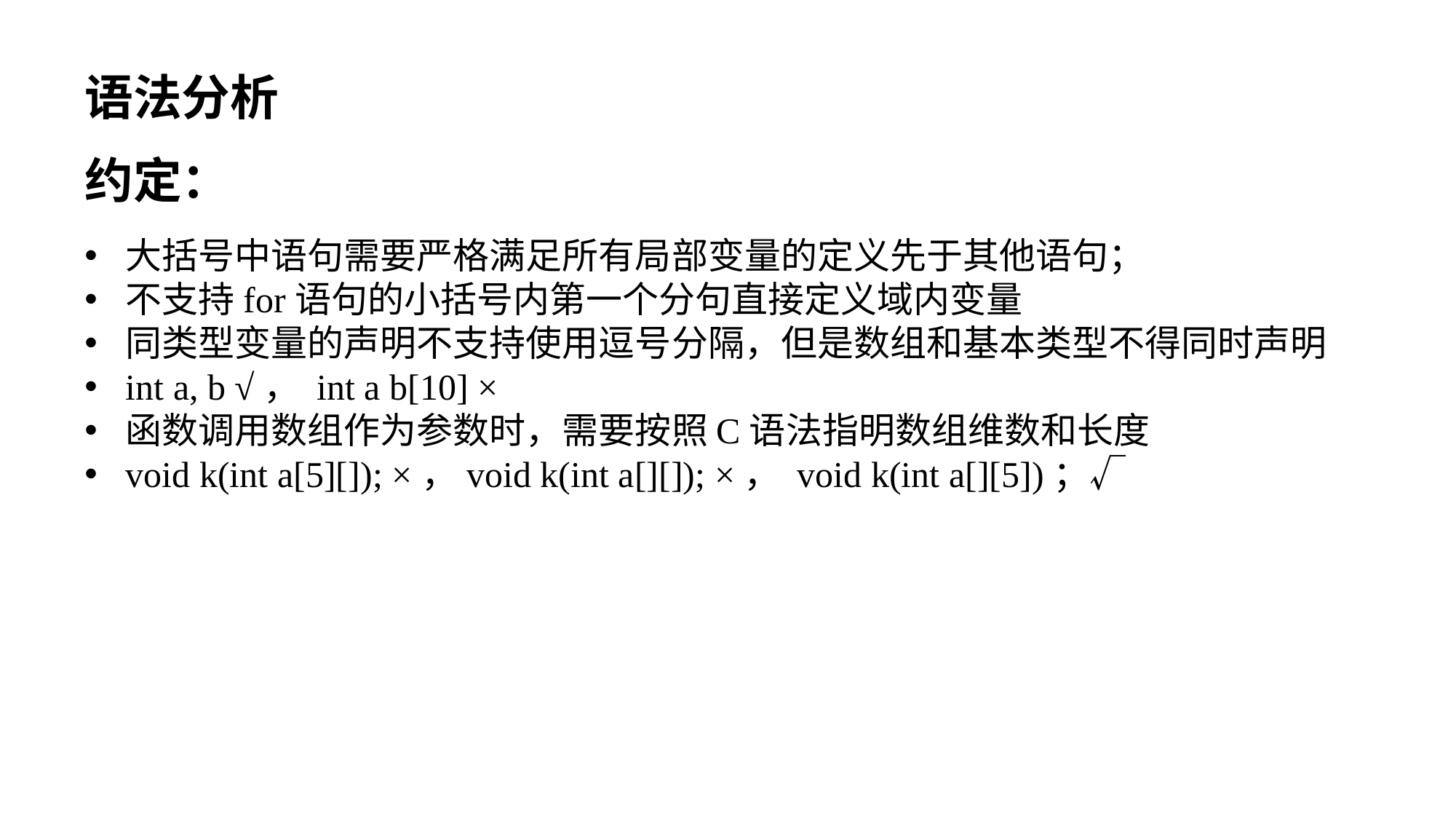

语法分析
约定：
大括号中语句需要严格满足所有局部变量的定义先于其他语句；
不支持for语句的小括号内第一个分句直接定义域内变量
同类型变量的声明不支持使用逗号分隔，但是数组和基本类型不得同时声明
int a, b √， int a b[10] ×
函数调用数组作为参数时，需要按照C语法指明数组维数和长度
void k(int a[5][]); ×，void k(int a[][]); ×， void k(int a[][5])；√